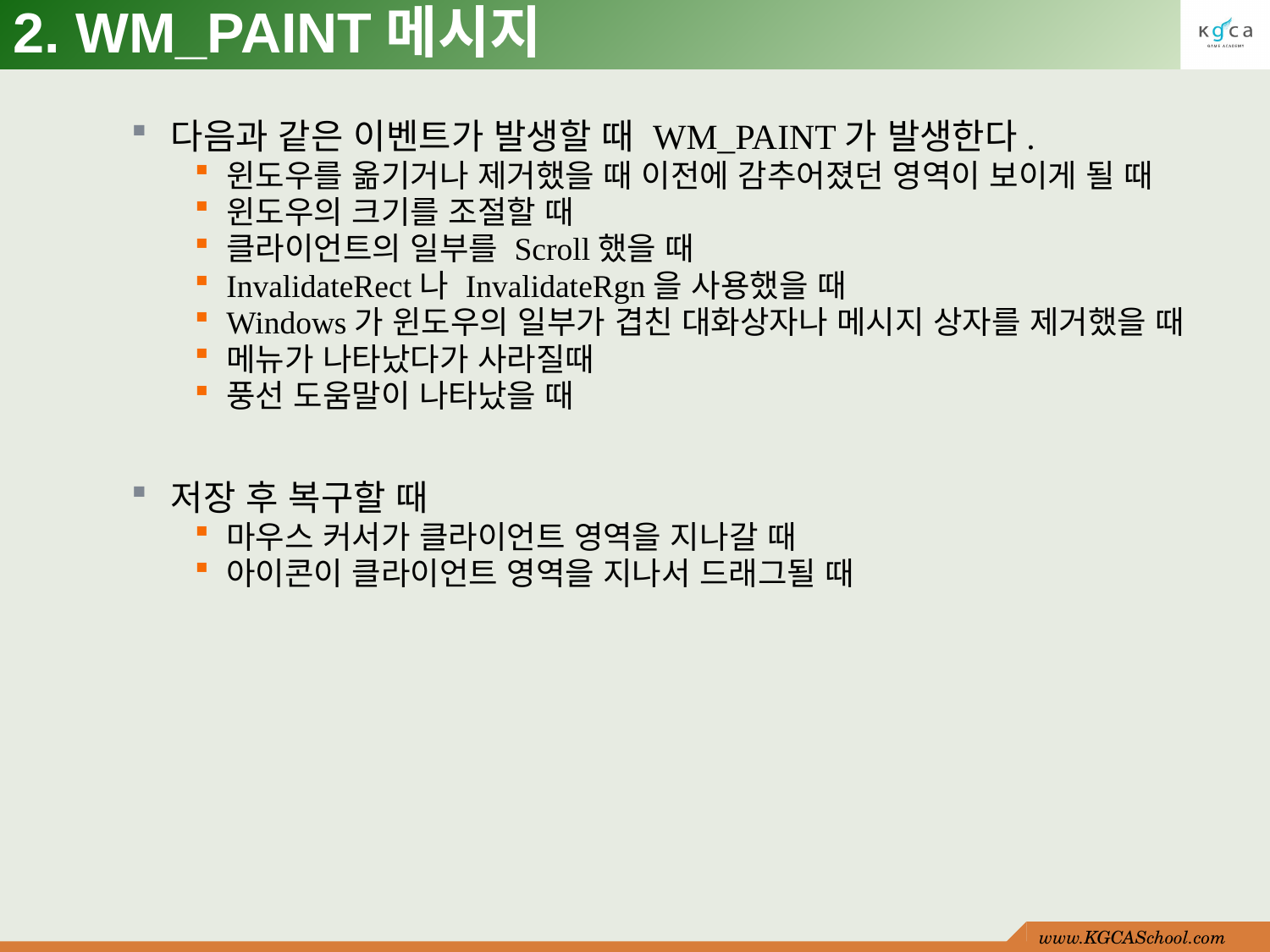

# 2. WM_PAINT메시지
다음과 같은 이벤트가 발생할 때 WM_PAINT가 발생한다.
윈도우를 옮기거나 제거했을 때 이전에 감추어졌던 영역이 보이게 될 때
윈도우의 크기를 조절할 때
클라이언트의 일부를 Scroll했을 때
InvalidateRect나 InvalidateRgn을 사용했을 때
Windows가 윈도우의 일부가 겹친 대화상자나 메시지 상자를 제거했을 때
메뉴가 나타났다가 사라질때
풍선 도움말이 나타났을 때

저장 후 복구할 때
마우스 커서가 클라이언트 영역을 지나갈 때
아이콘이 클라이언트 영역을 지나서 드래그될 때